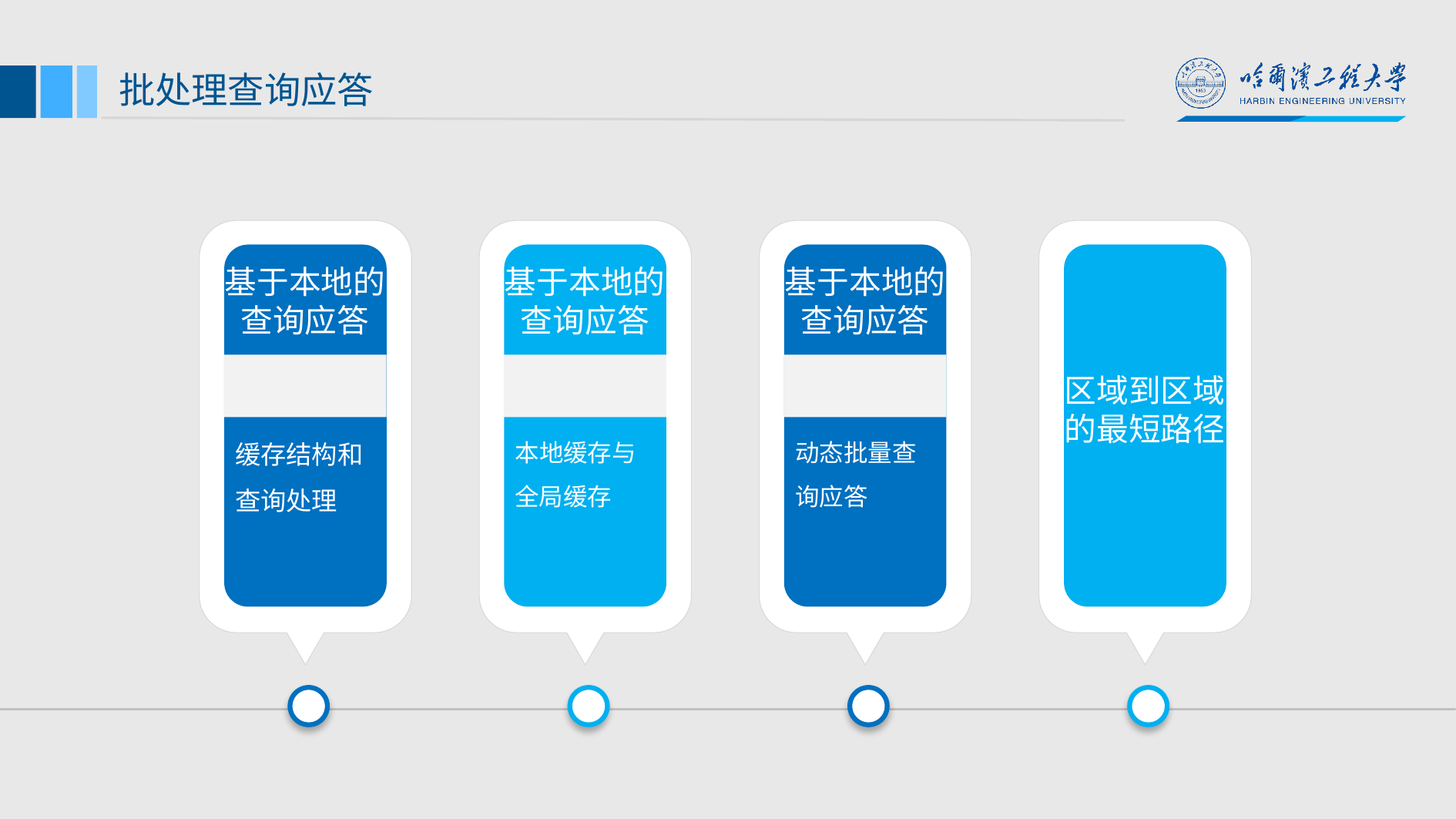

批处理查询应答

基于本地的查询应答

缓存结构和查询处理

本地缓存与全局缓存

动态批量查询应答

基于本地的查询应答
基于本地的查询应答
区域到区域的最短路径